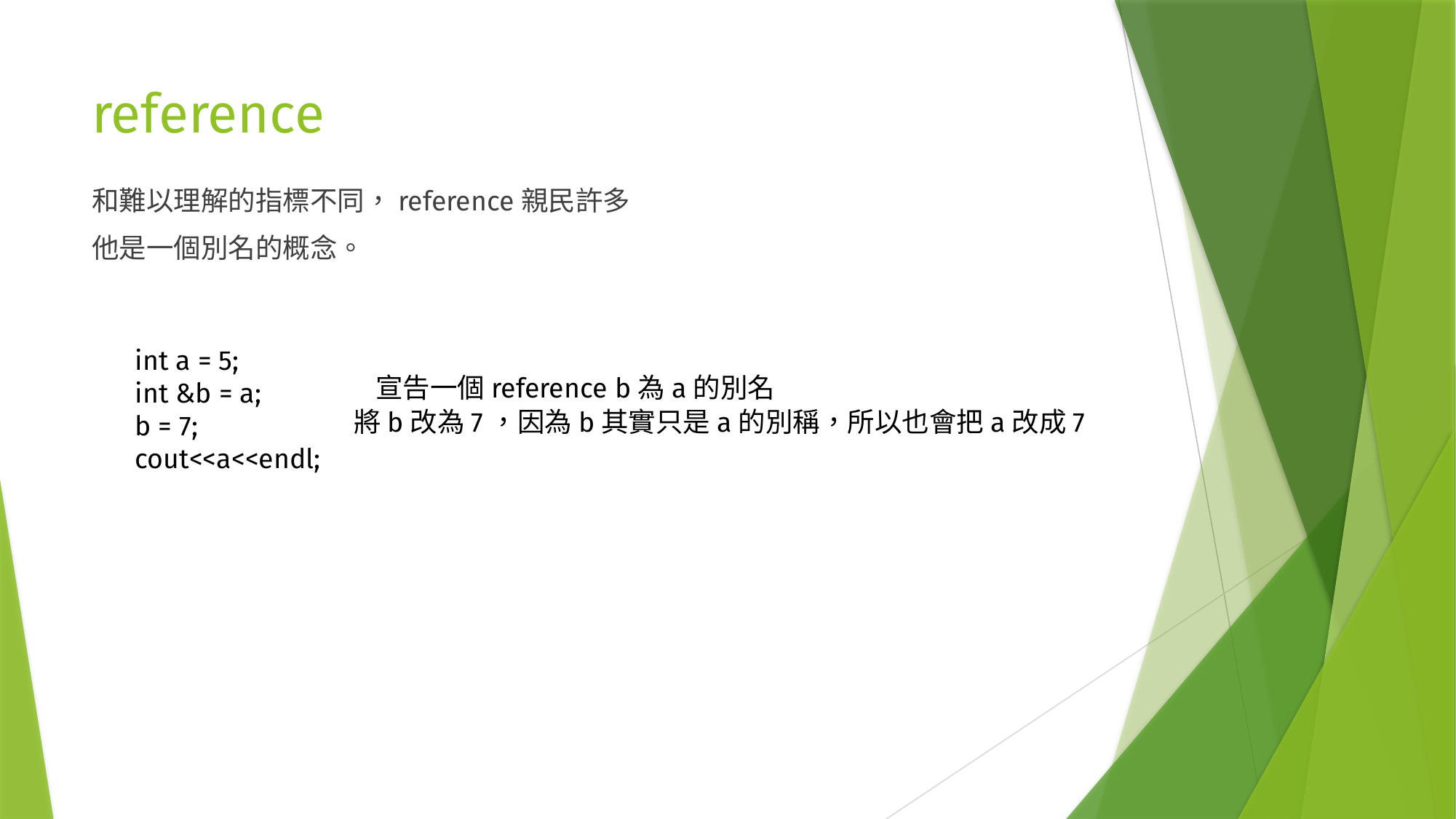

# reference
和難以理解的指標不同，reference親民許多
他是一個別名的概念。
int a = 5;
int &b = a;
b = 7;
cout<<a<<endl;
宣告一個reference b為a的別名
將b改為7，因為b其實只是a的別稱，所以也會把a改成7